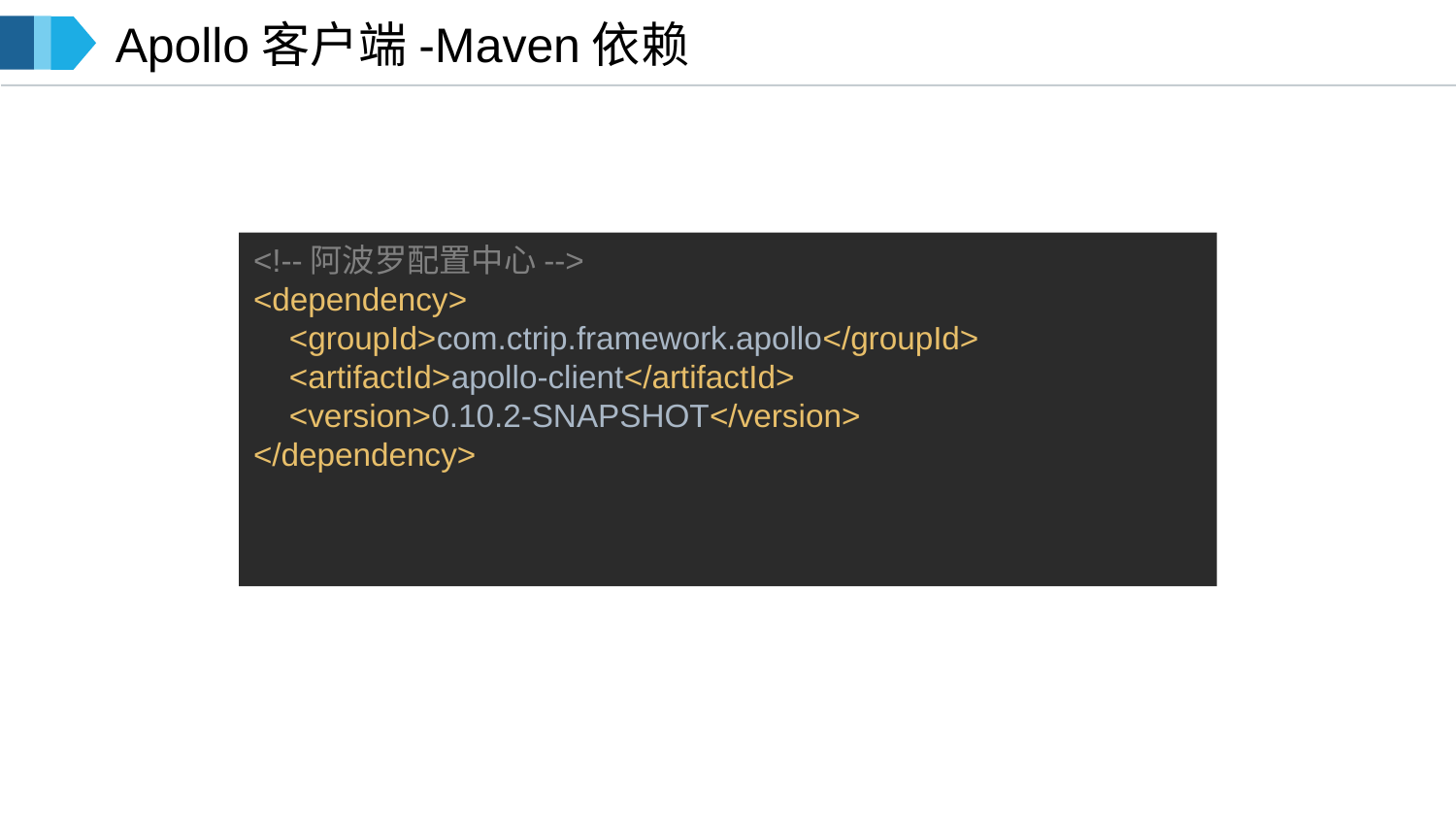

Apollo客户端-Maven依赖
<!--阿波罗配置中心-->
<dependency>
    <groupId>com.ctrip.framework.apollo</groupId>
    <artifactId>apollo-client</artifactId>
    <version>0.10.2-SNAPSHOT</version>
</dependency>